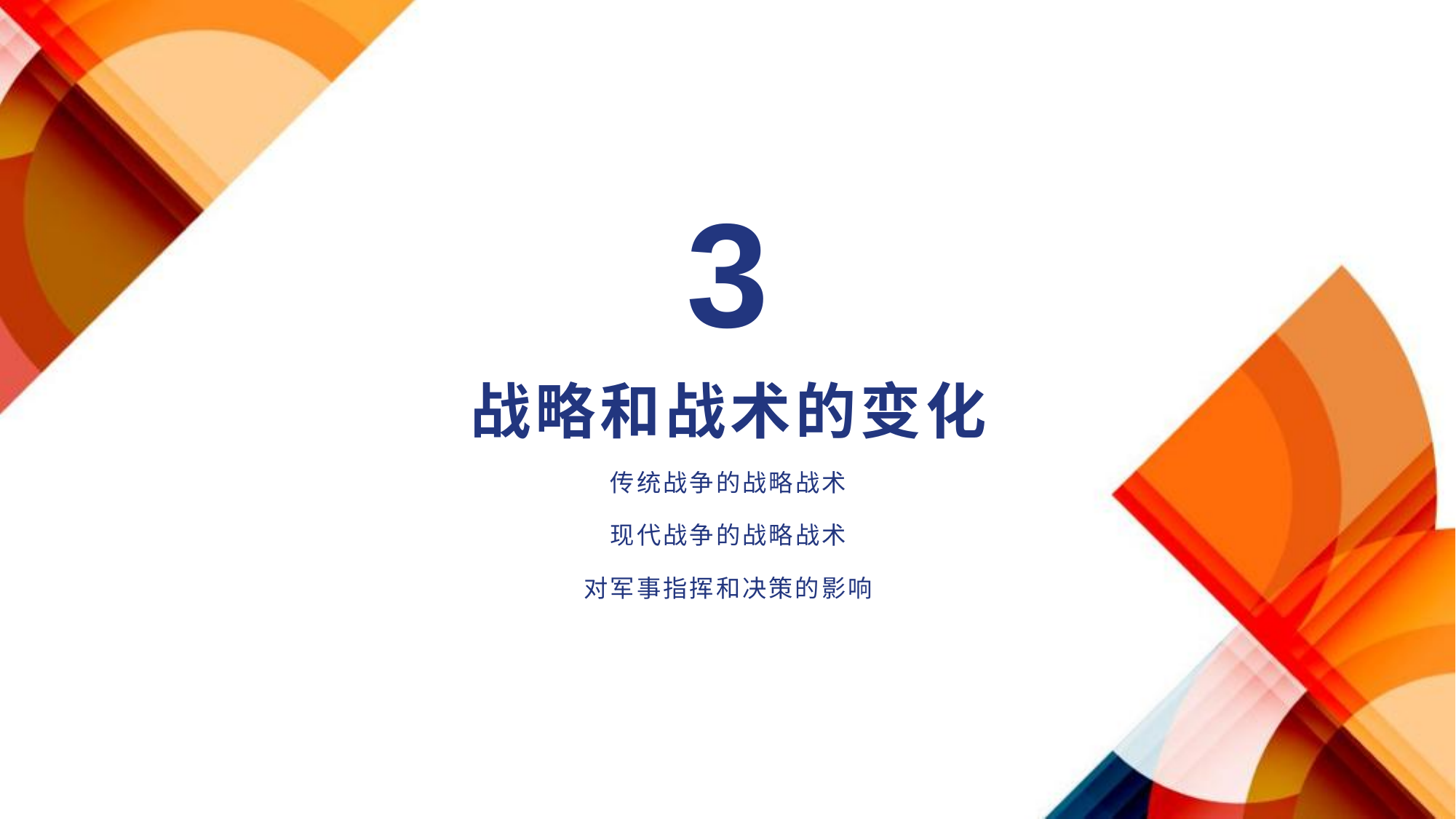

3
# 战略和战术的变化
传统战争的战略战术
现代战争的战略战术
对军事指挥和决策的影响